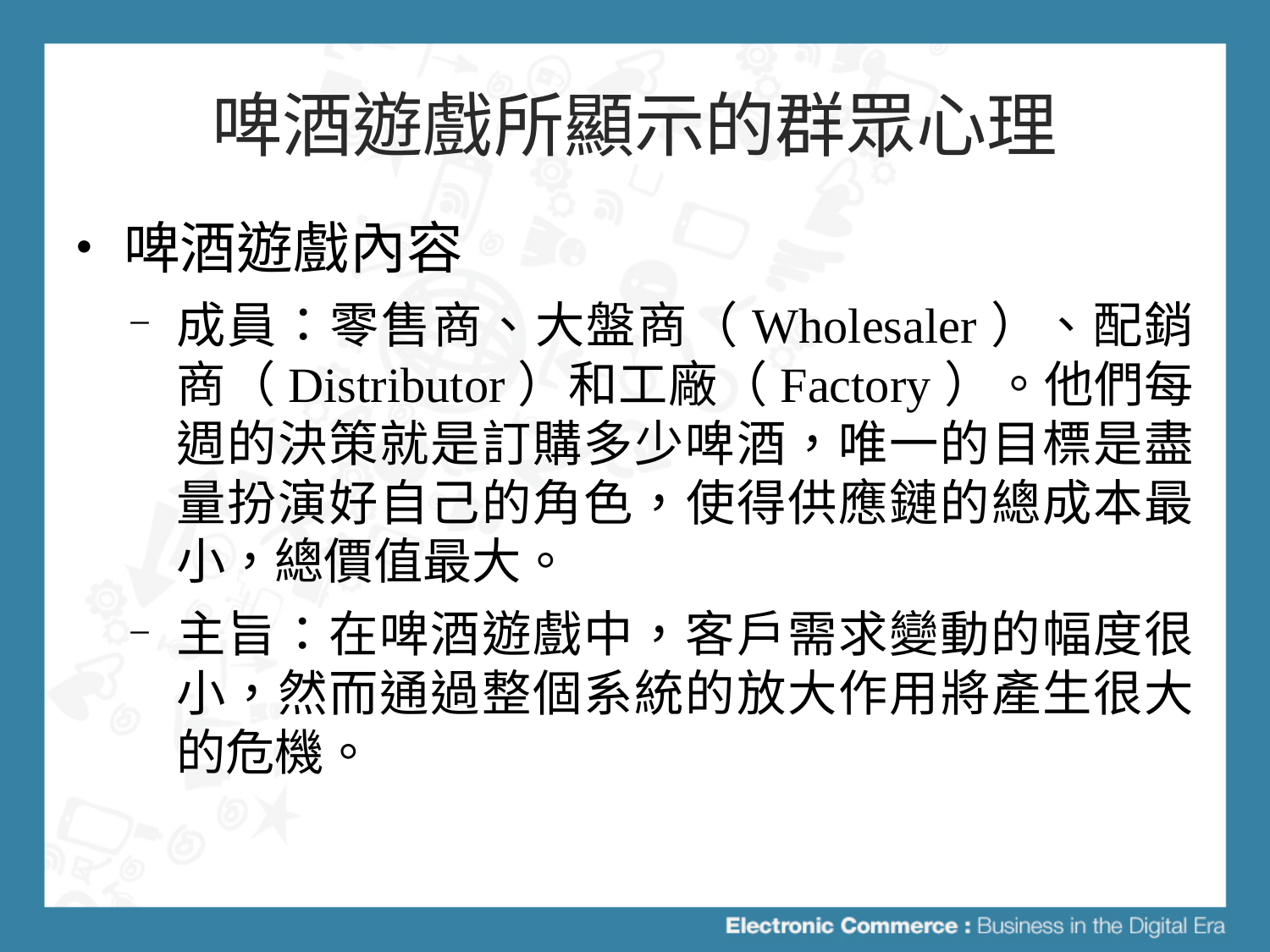

# 啤酒遊戲所顯示的群眾心理
啤酒遊戲內容
成員：零售商、大盤商（Wholesaler）、配銷商（Distributor）和工廠（Factory）。他們每週的決策就是訂購多少啤酒，唯一的目標是盡量扮演好自己的角色，使得供應鏈的總成本最小，總價值最大。
主旨：在啤酒遊戲中，客戶需求變動的幅度很小，然而通過整個系統的放大作用將產生很大的危機。